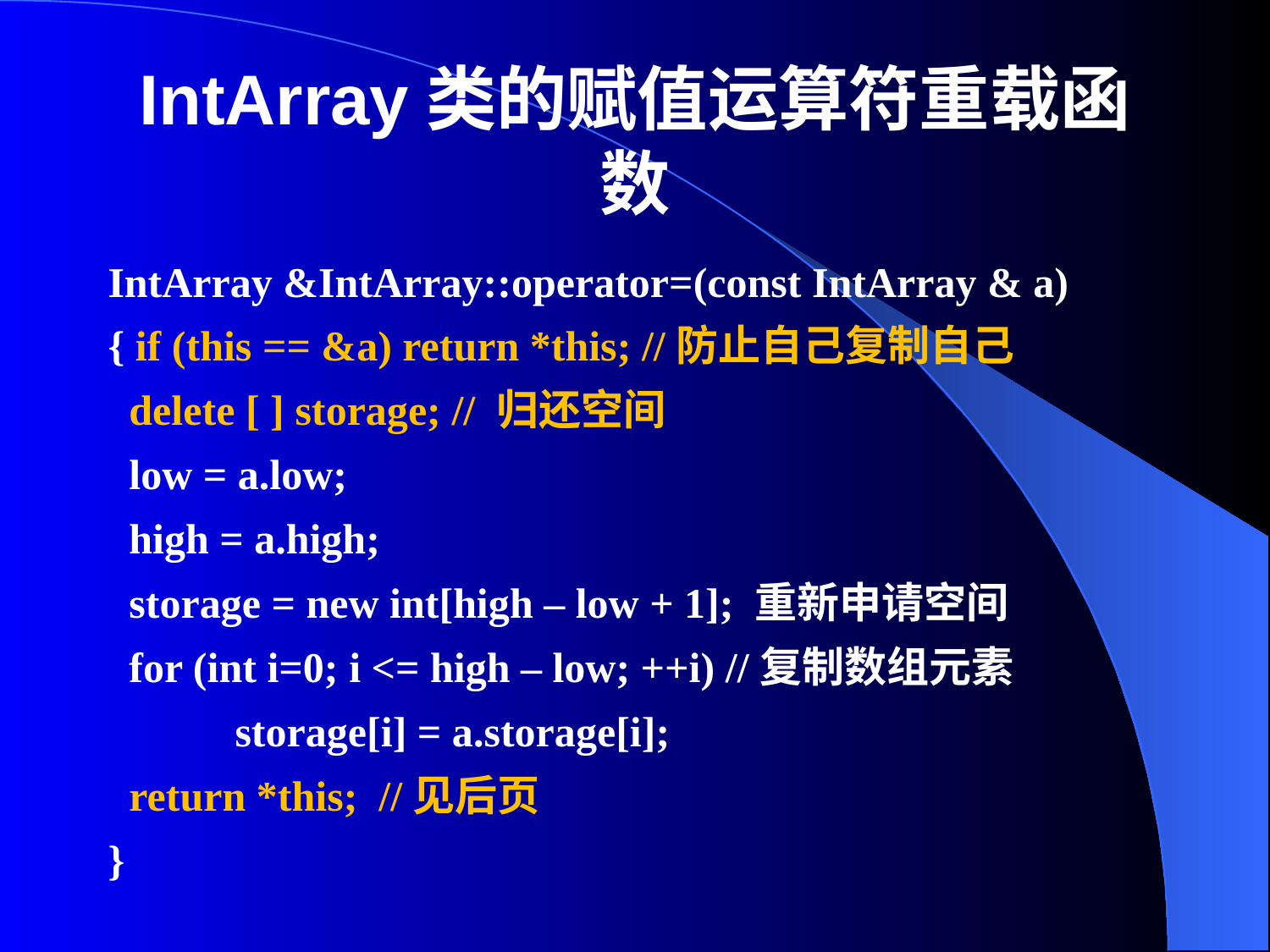

# IntArray类的赋值运算符重载函数
IntArray &IntArray::operator=(const IntArray & a)
{ if (this == &a) return *this; //防止自己复制自己
  delete [ ] storage; // 归还空间
  low = a.low;
  high = a.high;
  storage = new int[high – low + 1]; 重新申请空间
  for (int i=0; i <= high – low; ++i) //复制数组元素
            storage[i] = a.storage[i];
  return *this;  //见后页
}